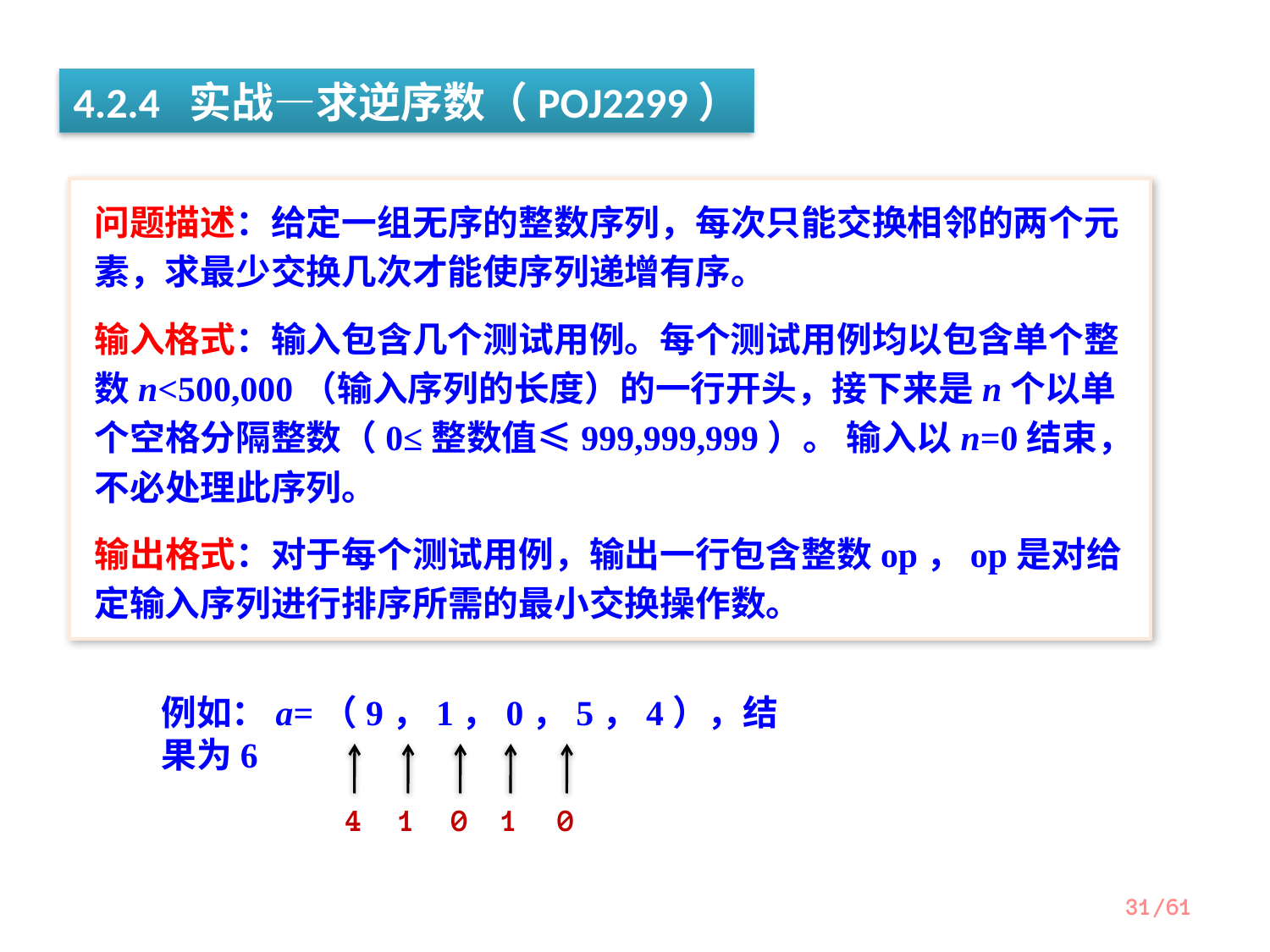

4.2.4  实战—求逆序数（POJ2299）
问题描述：给定一组无序的整数序列，每次只能交换相邻的两个元素，求最少交换几次才能使序列递增有序。
输入格式：输入包含几个测试用例。每个测试用例均以包含单个整数n<500,000（输入序列的长度）的一行开头，接下来是n个以单个空格分隔整数（0≤整数值≤999,999,999）。 输入以n=0结束，不必处理此序列。
输出格式：对于每个测试用例，输出一行包含整数op，op是对给定输入序列进行排序所需的最小交换操作数。
例如：a=（9，1，0，5，4），结果为6
4
1
0
1
0
31/61